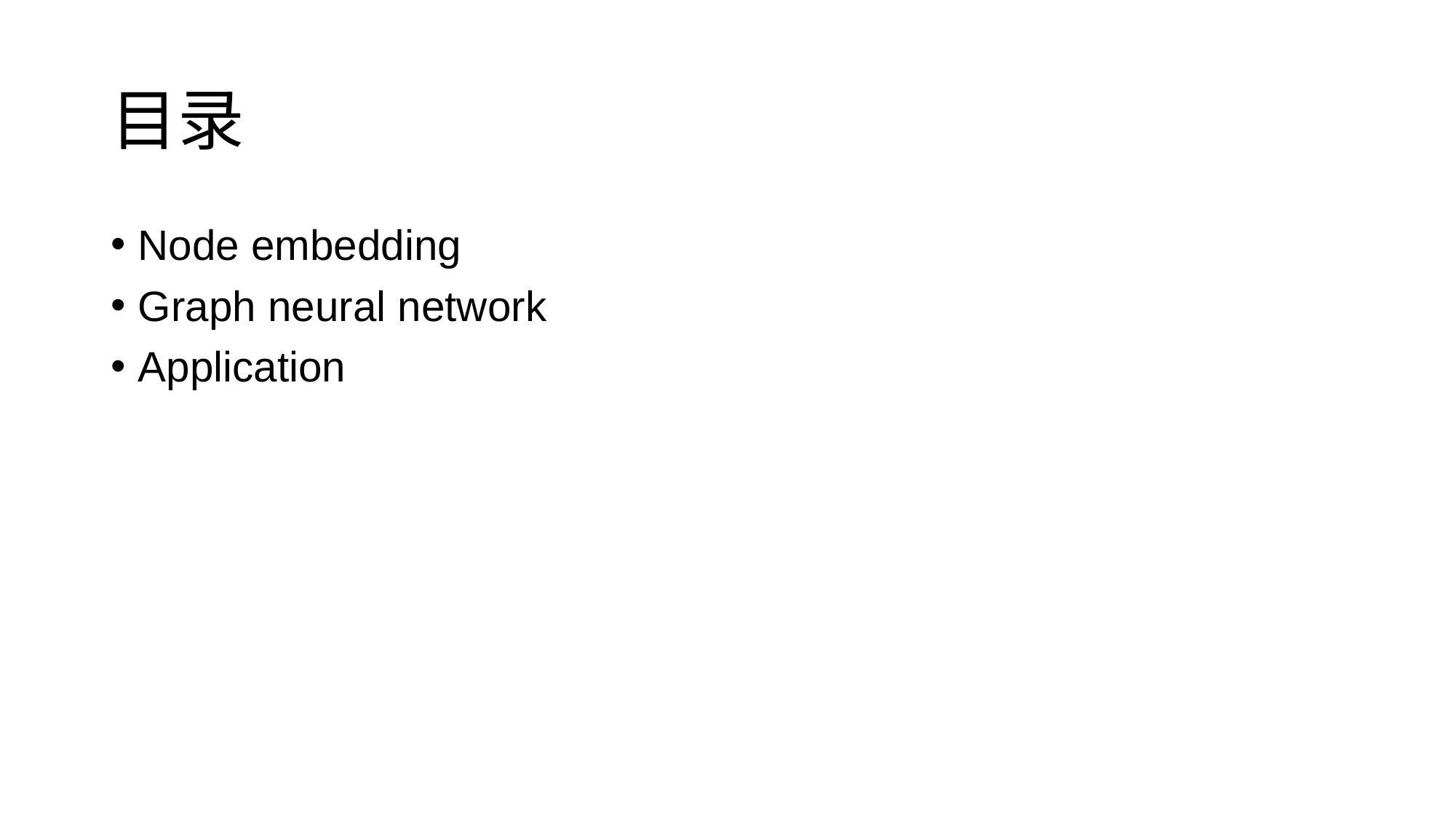

# 目录
Node embedding
Graph neural network
Application